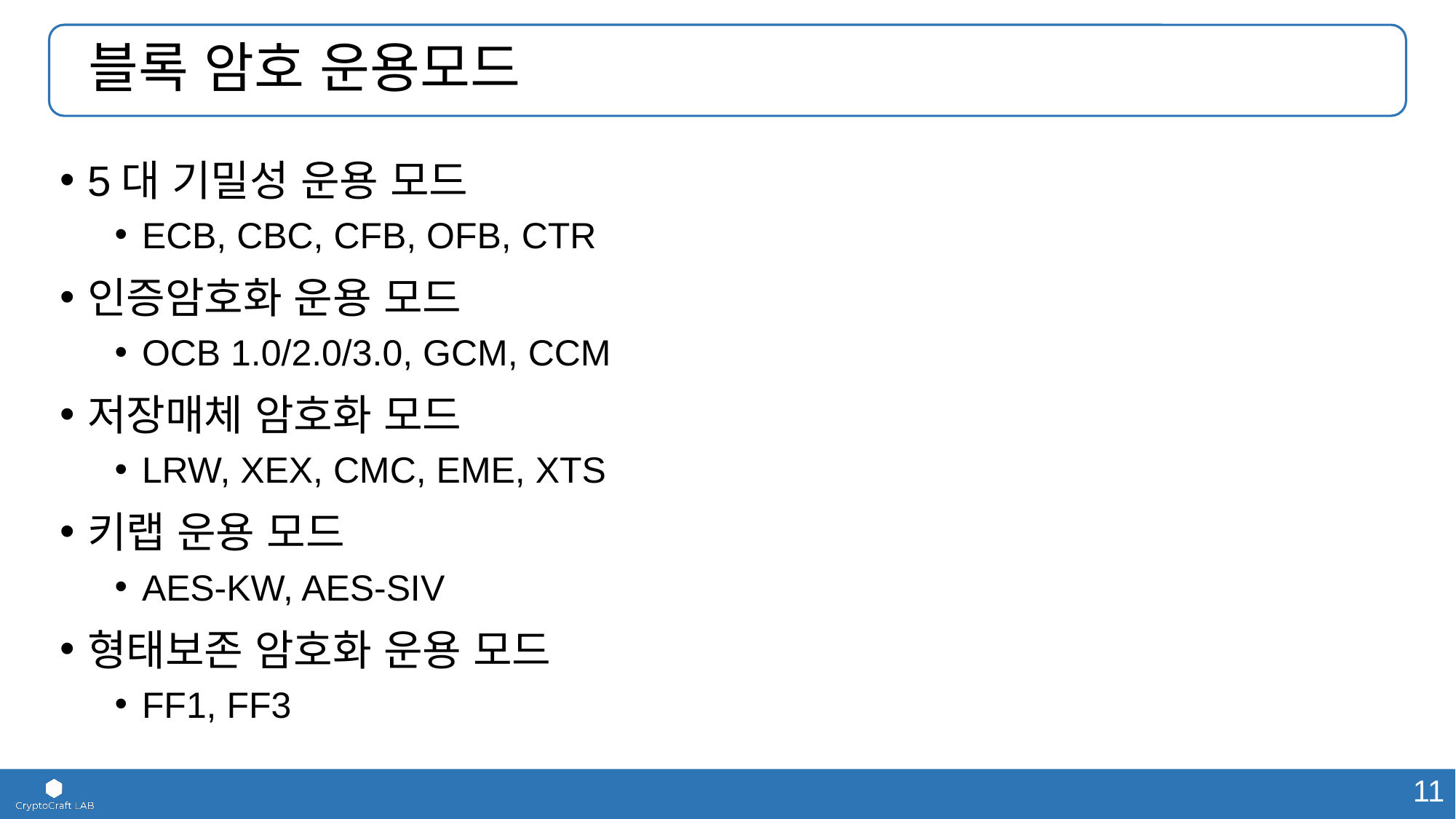

# 블록 암호 운용모드
5대 기밀성 운용 모드
ECB, CBC, CFB, OFB, CTR
인증암호화 운용 모드
OCB 1.0/2.0/3.0, GCM, CCM
저장매체 암호화 모드
LRW, XEX, CMC, EME, XTS
키랩 운용 모드
AES-KW, AES-SIV
형태보존 암호화 운용 모드
FF1, FF3